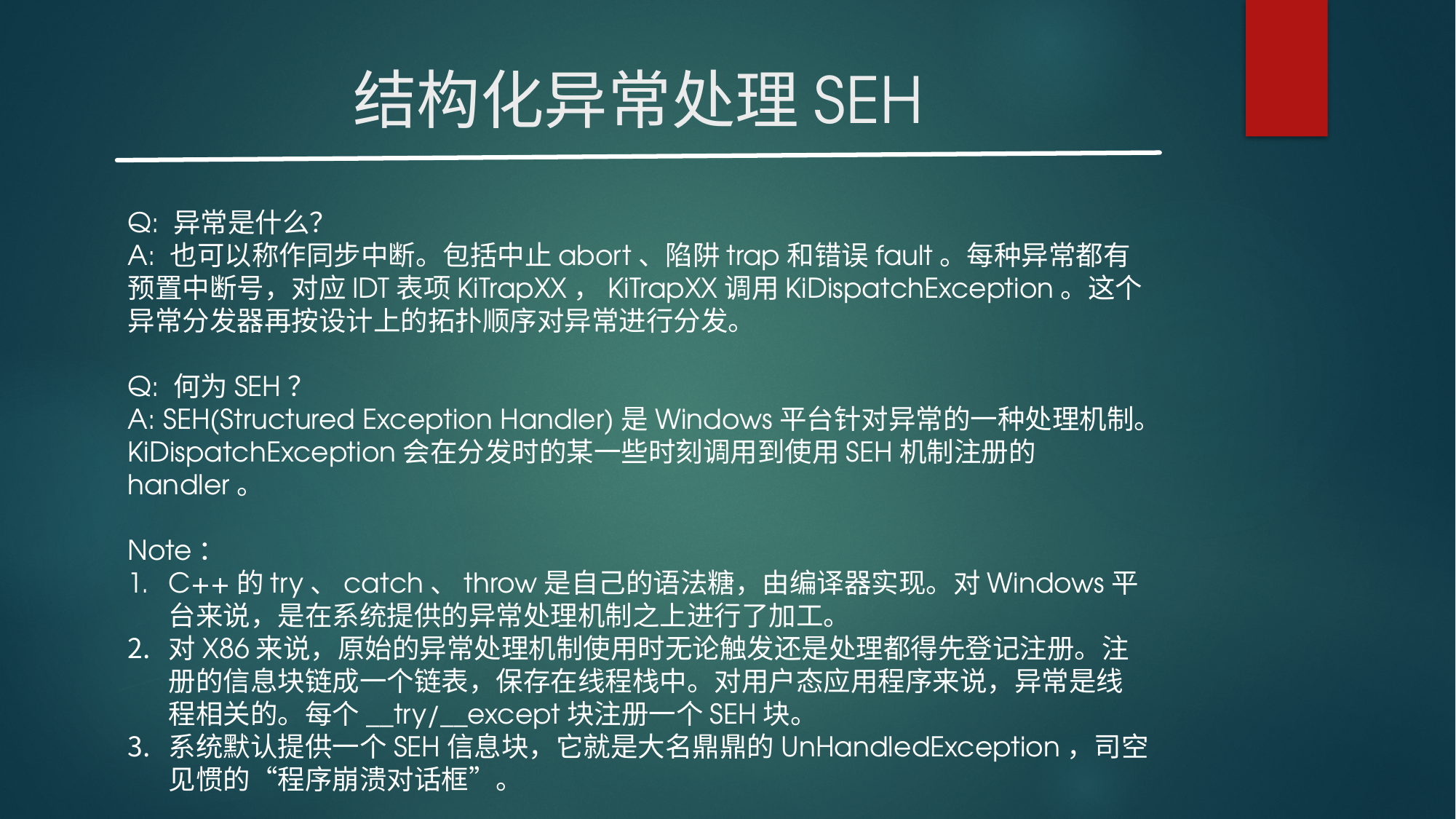

# 结构化异常处理SEH
Q: 异常是什么？
A: 也可以称作同步中断。包括中止abort、陷阱trap和错误fault。每种异常都有预置中断号，对应IDT表项KiTrapXX，KiTrapXX调用KiDispatchException。这个异常分发器再按设计上的拓扑顺序对异常进行分发。

Q: 何为SEH？
A: SEH(Structured Exception Handler)是Windows平台针对异常的一种处理机制。KiDispatchException会在分发时的某一些时刻调用到使用SEH机制注册的handler。

Note：
C++的try、catch、throw是自己的语法糖，由编译器实现。对Windows平台来说，是在系统提供的异常处理机制之上进行了加工。
对X86来说，原始的异常处理机制使用时无论触发还是处理都得先登记注册。注册的信息块链成一个链表，保存在线程栈中。对用户态应用程序来说，异常是线程相关的。每个__try/__except块注册一个SEH块。
系统默认提供一个SEH信息块，它就是大名鼎鼎的UnHandledException，司空见惯的“程序崩溃对话框”。